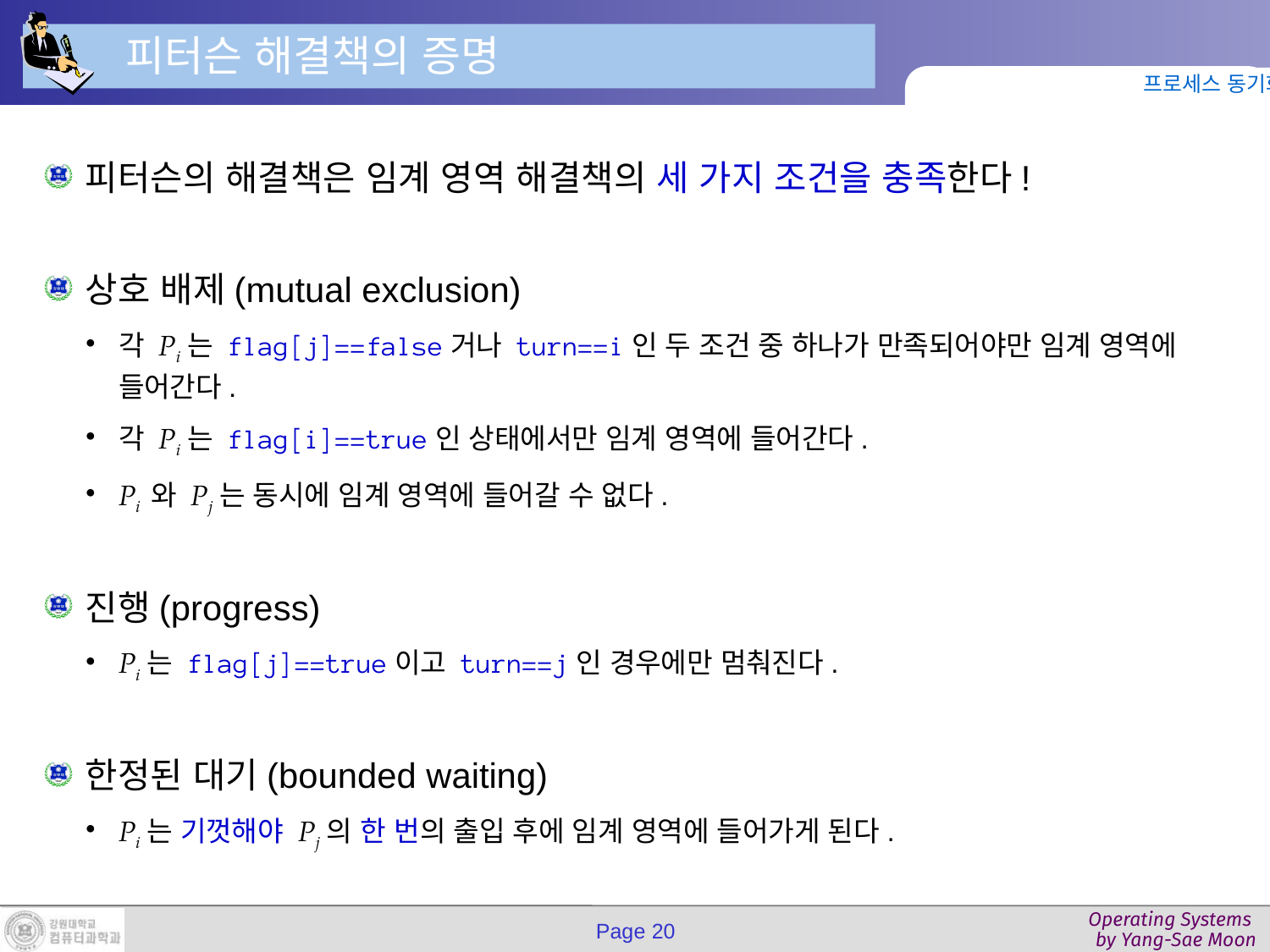

피터슨 해결책의 증명
프로세스 동기화
피터슨의 해결책은 임계 영역 해결책의 세 가지 조건을 충족한다!

상호 배제(mutual exclusion)
각 Pi는 flag[j]==false거나 turn==i인 두 조건 중 하나가 만족되어야만 임계 영역에 들어간다.
각 Pi는 flag[i]==true인 상태에서만 임계 영역에 들어간다.
Pi 와 Pj는 동시에 임계 영역에 들어갈 수 없다.

진행(progress)
Pi는 flag[j]==true이고 turn==j인 경우에만 멈춰진다.

한정된 대기(bounded waiting)
Pi는 기껏해야 Pj의 한 번의 출입 후에 임계 영역에 들어가게 된다.

Page 20